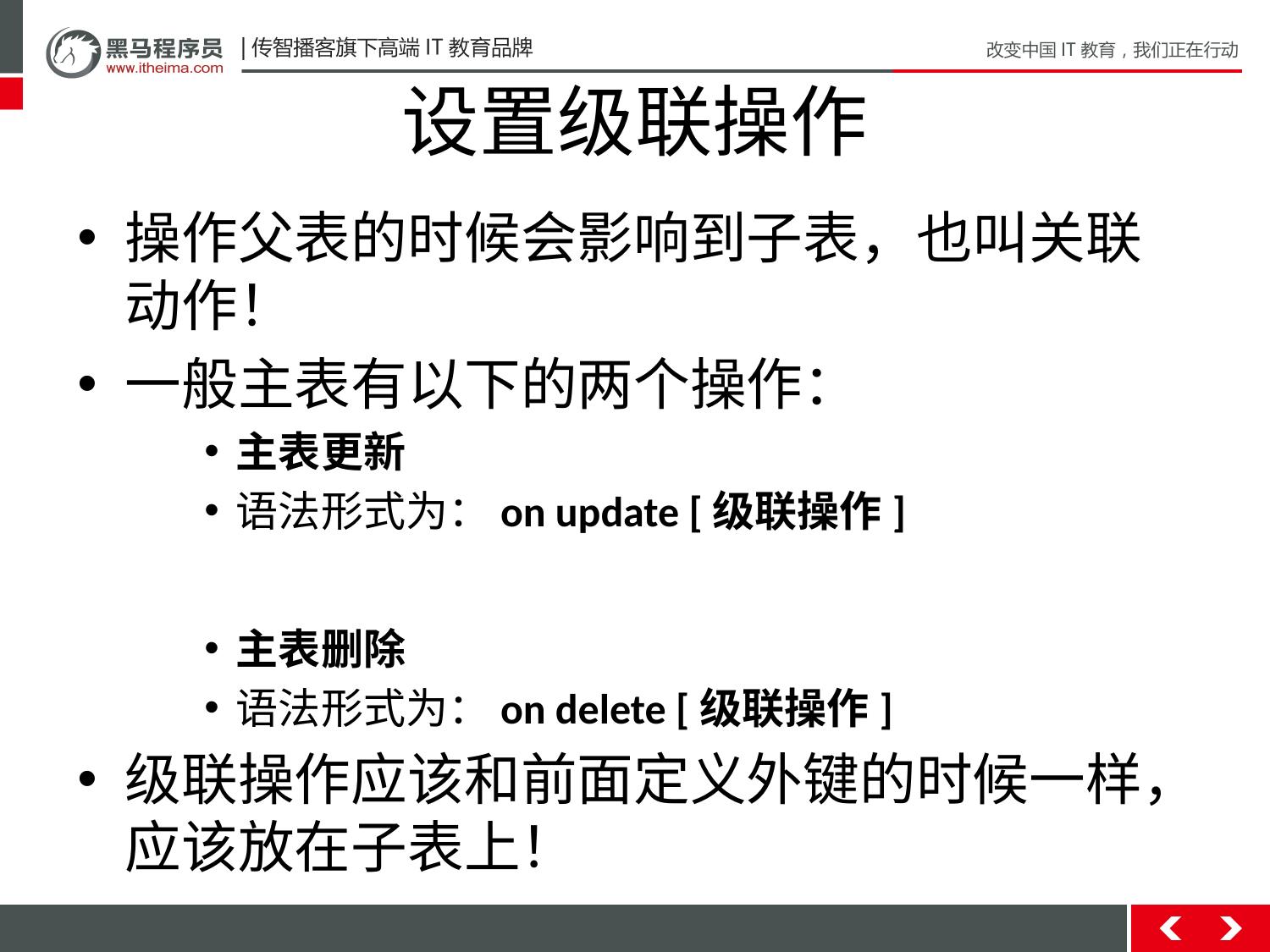

# 设置级联操作
操作父表的时候会影响到子表，也叫关联动作！
一般主表有以下的两个操作：
主表更新
语法形式为：on update [级联操作]

主表删除
语法形式为：on delete [级联操作]
级联操作应该和前面定义外键的时候一样，应该放在子表上！